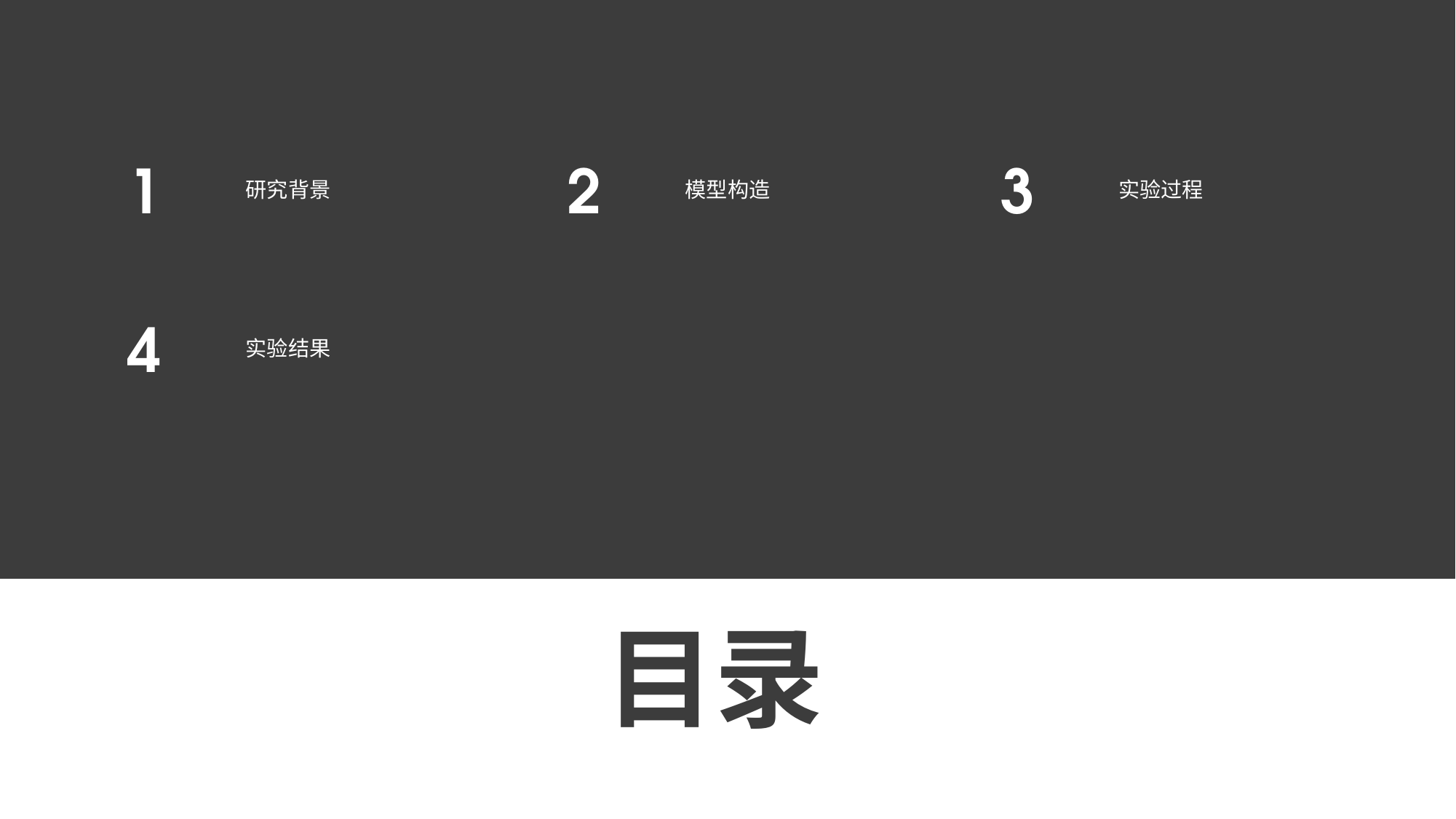

1
2
3
研究背景
模型构造
实验过程
4
实验结果
目录